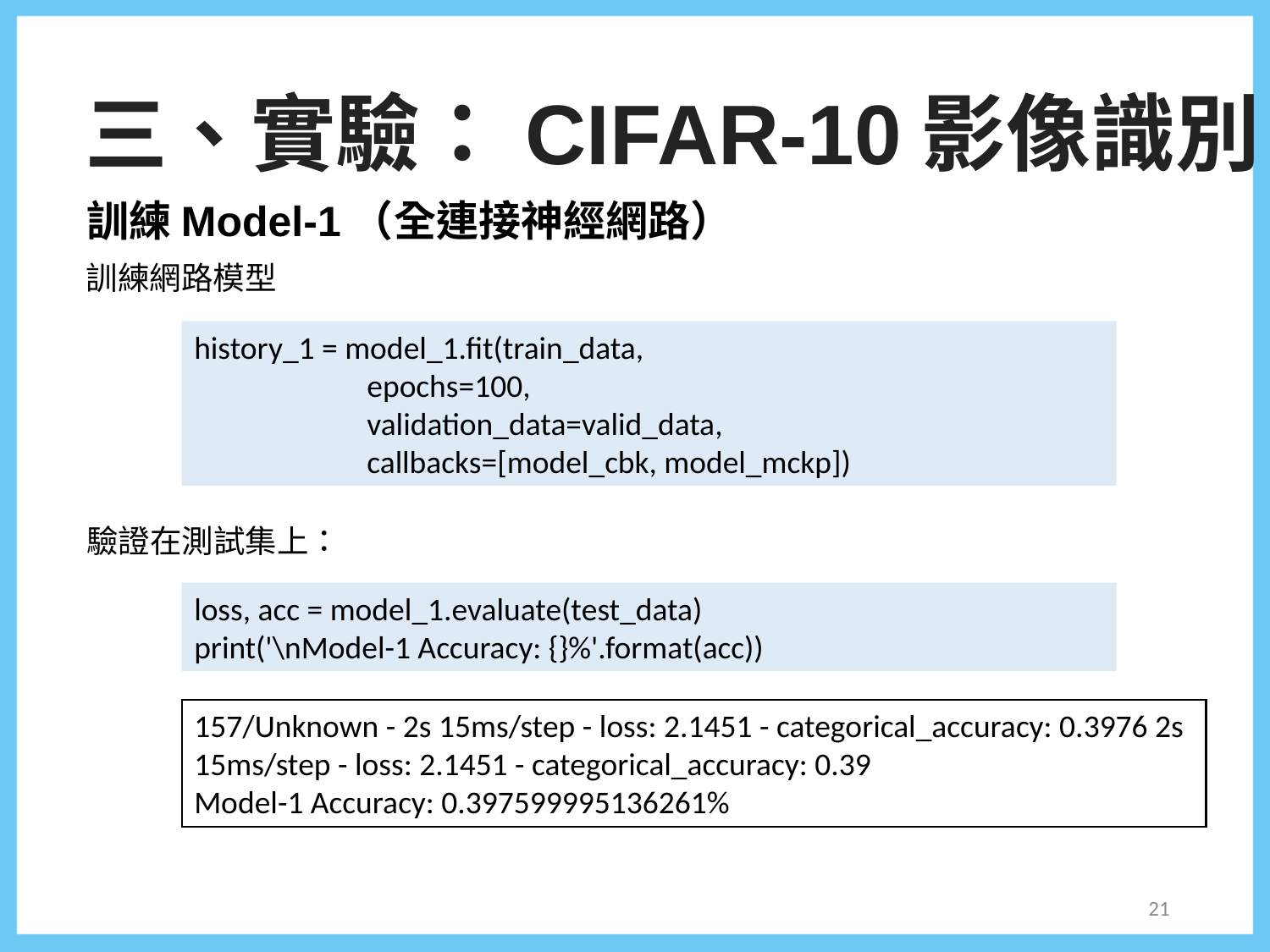

三、實驗：CIFAR-10影像識別
訓練Model-1（全連接神經網路）
訓練網路模型
history_1 = model_1.fit(train_data,
                        epochs=100,
                        validation_data=valid_data,
                        callbacks=[model_cbk, model_mckp])
驗證在測試集上：
loss, acc = model_1.evaluate(test_data)
print('\nModel-1 Accuracy: {}%'.format(acc))
157/Unknown - 2s 15ms/step - loss: 2.1451 - categorical_accuracy: 0.3976 2s 15ms/step - loss: 2.1451 - categorical_accuracy: 0.39
Model-1 Accuracy: 0.397599995136261%
21